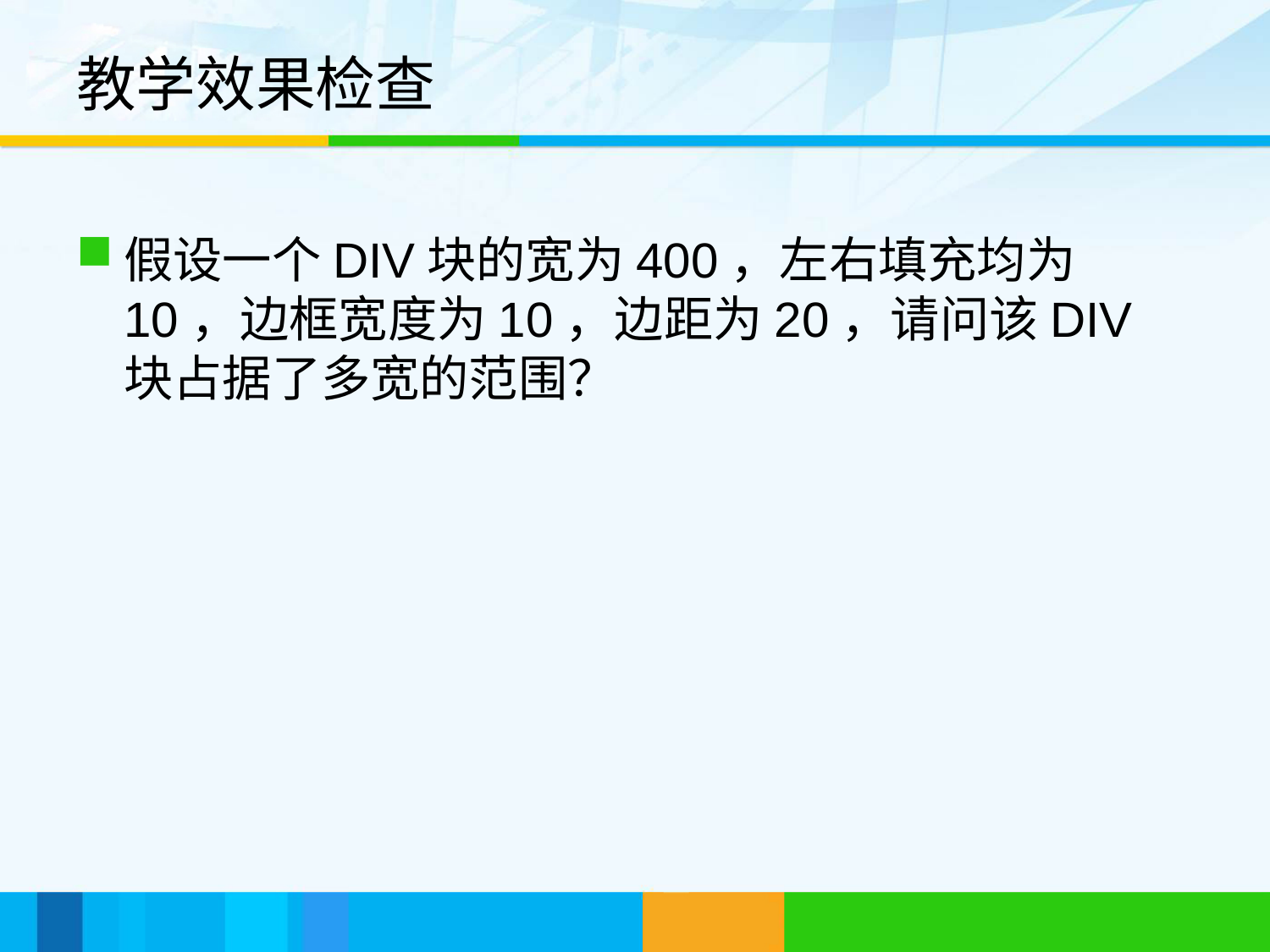

# 教学效果检查
假设一个DIV块的宽为400，左右填充均为10，边框宽度为10，边距为20，请问该DIV块占据了多宽的范围？